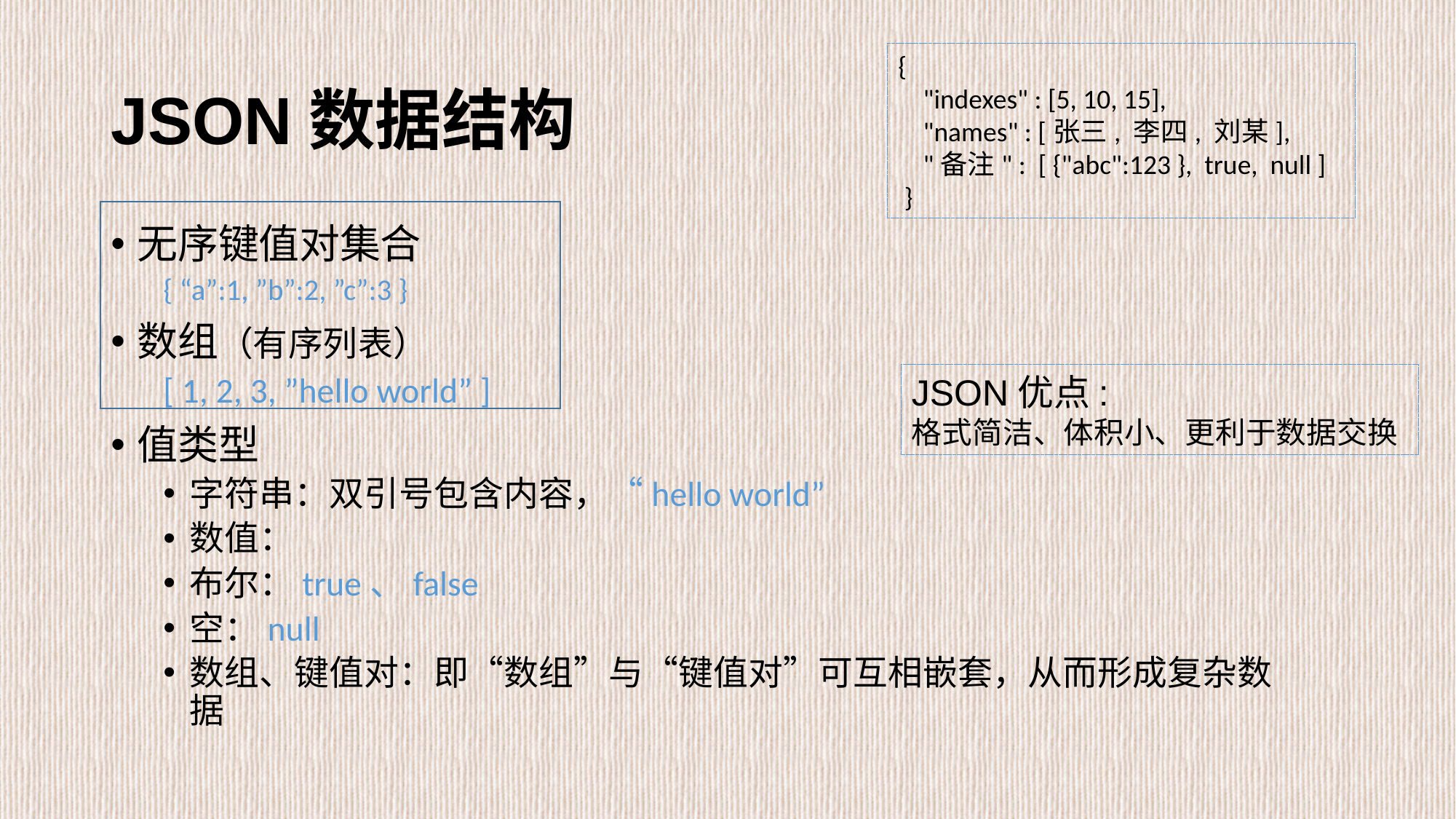

# JSON数据结构
{
    "indexes" : [5, 10, 15],
    "names" : [张三, 李四, 刘某],
    "备注" :  [ {"abc":123 },  true,  null ]
 }

无序键值对集合
{ “a”:1, ”b”:2, ”c”:3 }
数组（有序列表）
[ 1, 2, 3, ”hello world” ]
值类型
字符串：双引号包含内容，“hello world”
数值：
布尔：true、false
空：null
数组、键值对：即“数组”与“键值对”可互相嵌套，从而形成复杂数据

JSON优点:
格式简洁、体积小、更利于数据交换